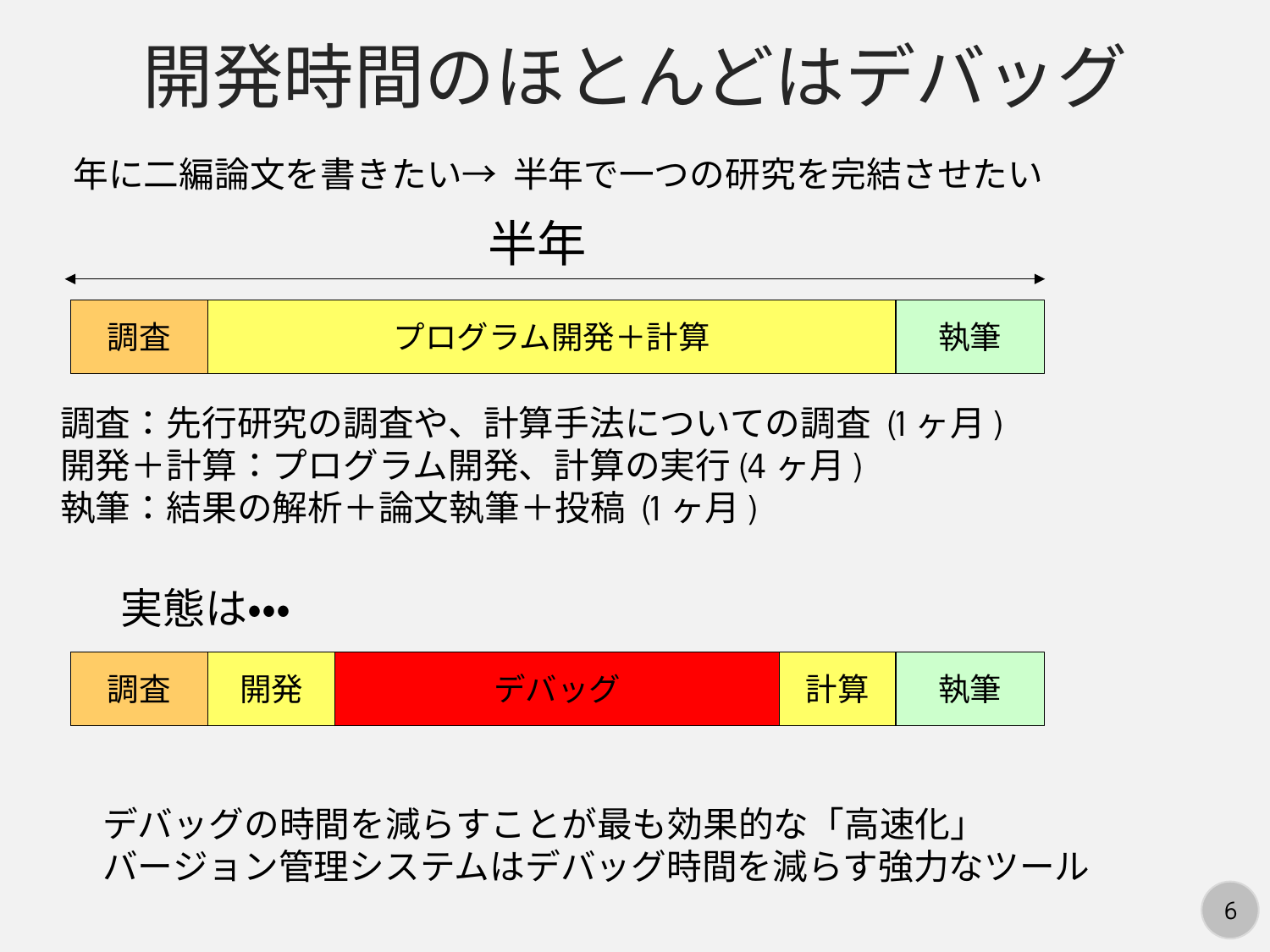

開発時間のほとんどはデバッグ
年に二編論文を書きたい→  半年で一つの研究を完結させたい
半年
調査
プログラム開発＋計算
執筆
調査：先行研究の調査や、計算手法についての調査 (1ヶ月)
開発＋計算：プログラム開発、計算の実行(4ヶ月)
執筆：結果の解析＋論文執筆＋投稿 (1ヶ月)
実態は・・・
調査
開発
デバッグ
計算
執筆
デバッグの時間を減らすことが最も効果的な「高速化」
バージョン管理システムはデバッグ時間を減らす強力なツール